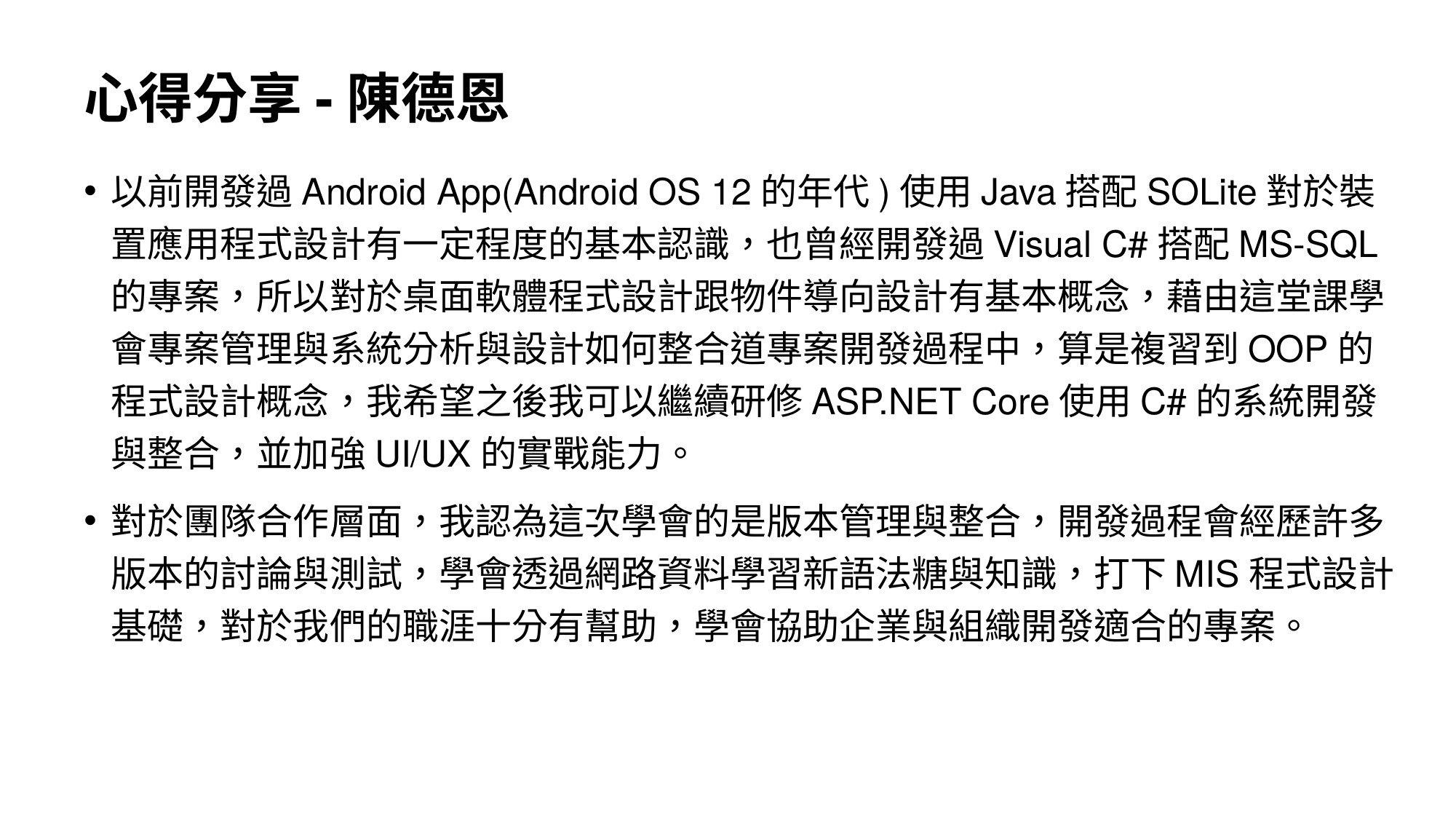

# 心得分享-陳德恩
以前開發過Android App(Android OS 12的年代)使用Java搭配SOLite對於裝置應用程式設計有一定程度的基本認識，也曾經開發過Visual C#搭配MS-SQL的專案，所以對於桌面軟體程式設計跟物件導向設計有基本概念，藉由這堂課學會專案管理與系統分析與設計如何整合道專案開發過程中，算是複習到OOP的程式設計概念，我希望之後我可以繼續研修ASP.NET Core使用C#的系統開發與整合，並加強UI/UX的實戰能力。
對於團隊合作層面，我認為這次學會的是版本管理與整合，開發過程會經歷許多版本的討論與測試，學會透過網路資料學習新語法糖與知識，打下MIS程式設計基礎，對於我們的職涯十分有幫助，學會協助企業與組織開發適合的專案。